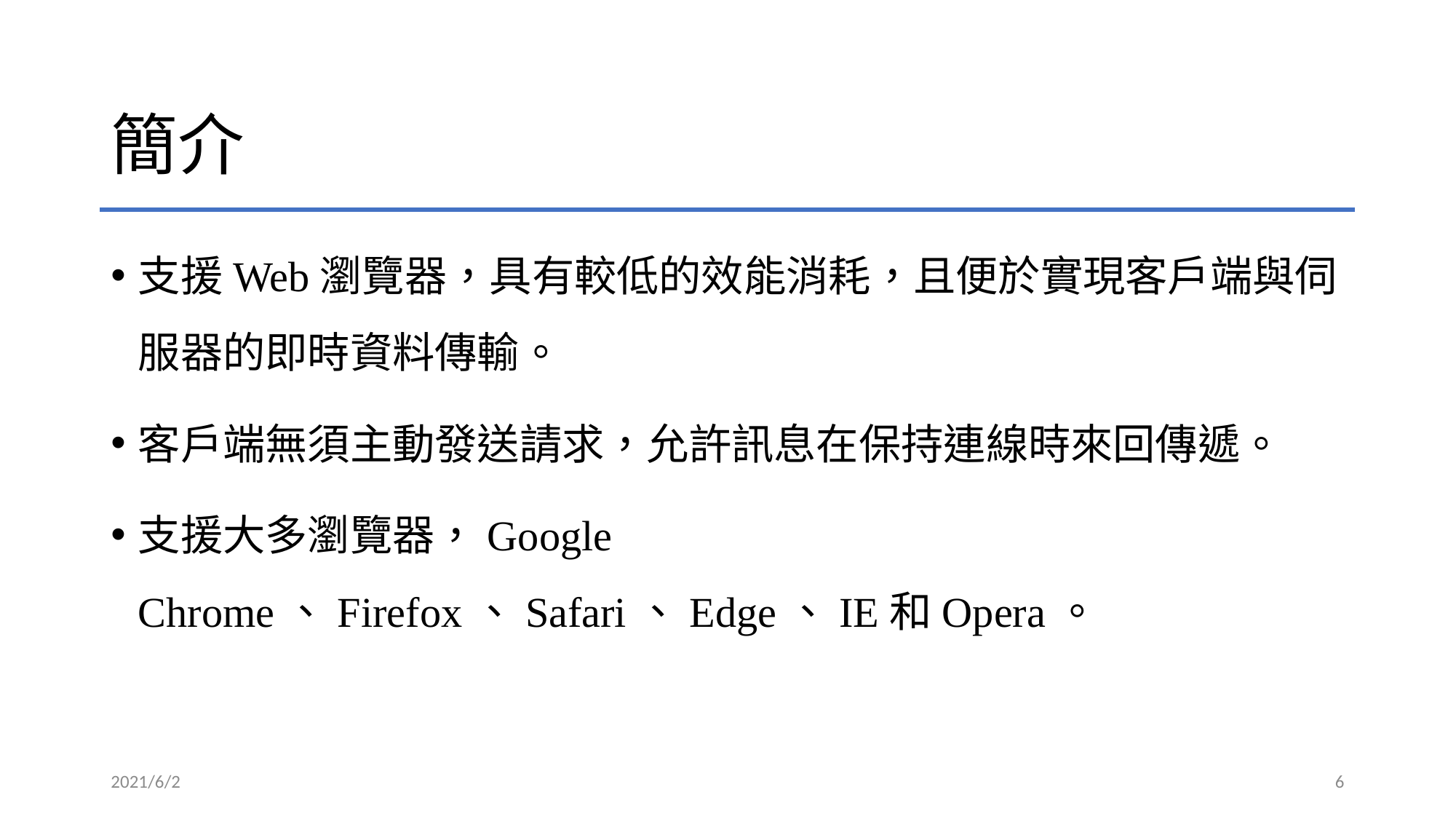

# 簡介
支援Web瀏覽器，具有較低的效能消耗，且便於實現客戶端與伺服器的即時資料傳輸。
客戶端無須主動發送請求，允許訊息在保持連線時來回傳遞。
支援大多瀏覽器，Google Chrome、Firefox、Safari、Edge、IE和Opera。
2021/6/2
6